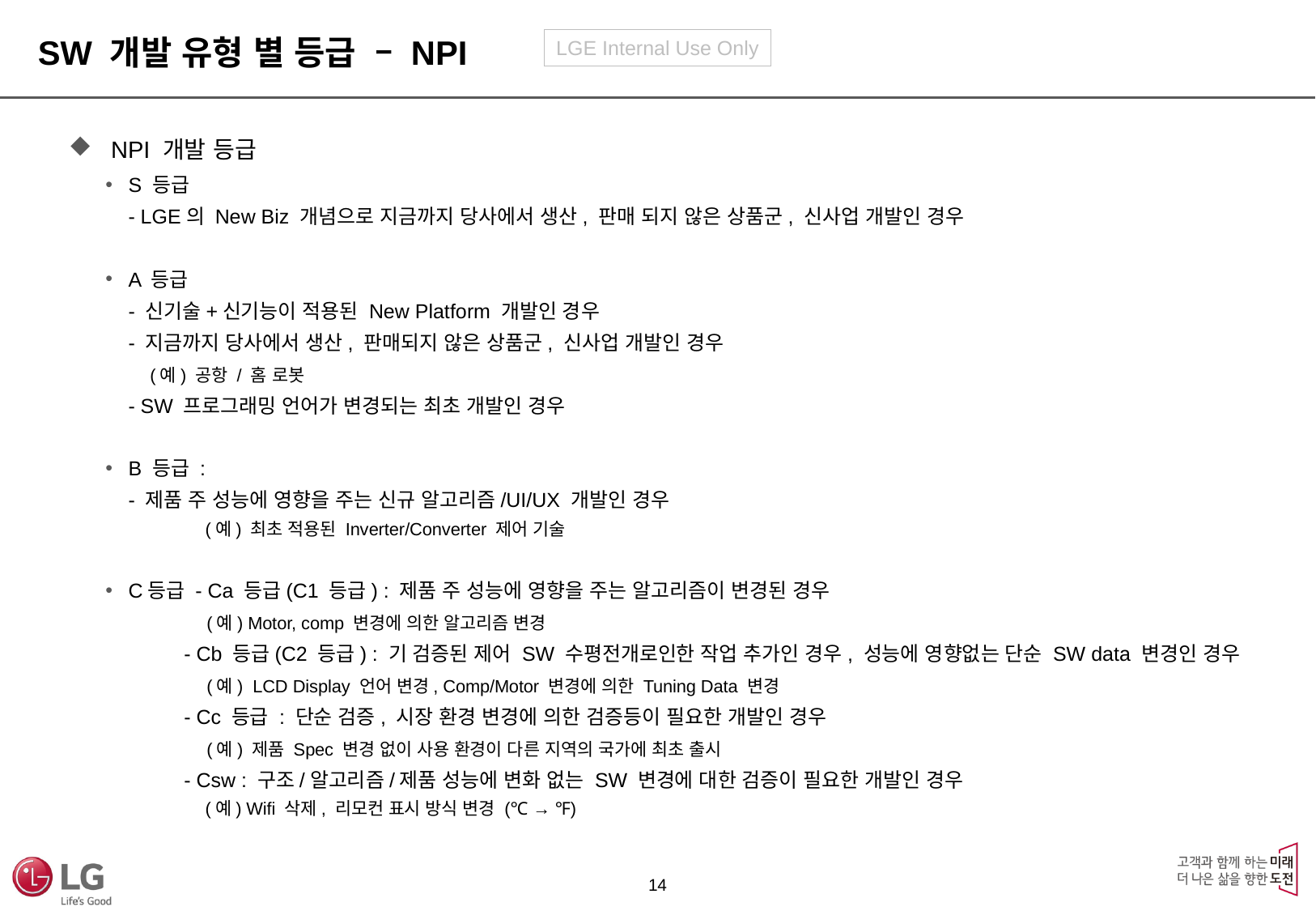

SW 개발 유형 별 등급  – NPI
  NPI 개발 등급

S 등급
- LGE의 New Biz 개념으로 지금까지 당사에서 생산, 판매 되지 않은 상품군, 신사업 개발인 경우

A 등급
- 신기술+신기능이 적용된 New Platform 개발인 경우
- 지금까지 당사에서 생산, 판매되지 않은 상품군, 신사업 개발인 경우
   (예) 공항 / 홈 로봇
- SW 프로그래밍 언어가 변경되는 최초 개발인 경우

B 등급 :
- 제품 주 성능에 영향을 주는 신규 알고리즘/UI/UX 개발인 경우
               (예) 최초 적용된 Inverter/Converter 제어 기술

C등급 - Ca 등급(C1 등급) : 제품 주 성능에 영향을 주는 알고리즘이 변경된 경우
             (예) Motor, comp 변경에 의한 알고리즘 변경
         - Cb 등급(C2 등급) : 기 검증된 제어 SW 수평전개로인한 작업 추가인 경우, 성능에 영향없는 단순 SW data 변경인 경우
             (예)  LCD Display 언어 변경, Comp/Motor 변경에 의한 Tuning Data 변경
         - Cc 등급 : 단순 검증, 시장 환경 변경에 의한 검증등이 필요한 개발인 경우
             (예) 제품 Spec 변경 없이 사용 환경이 다른 지역의 국가에 최초 출시
         - Csw : 구조/알고리즘/제품 성능에 변화 없는 SW 변경에 대한 검증이 필요한 개발인 경우
               (예) Wifi 삭제, 리모컨 표시 방식 변경 (℃ → ℉)

14